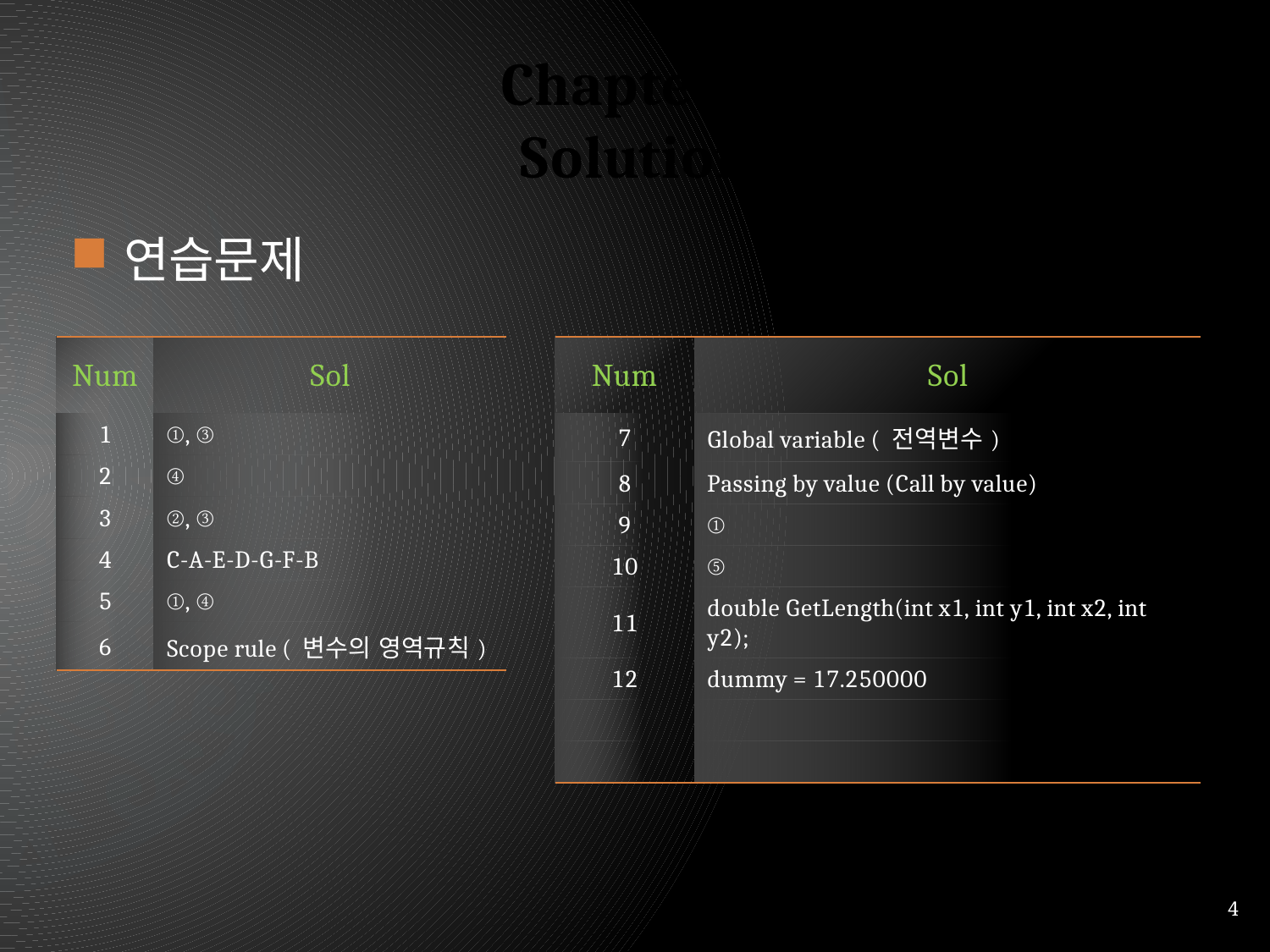

# Chapter 6 Solution
연습문제
| Num | Sol |
| --- | --- |
| 1 | ①, ③ |
| 2 | ④ |
| 3 | ②, ③ |
| 4 | C-A-E-D-G-F-B |
| 5 | ①, ④ |
| 6 | Scope rule ( 변수의 영역규칙) |
| Num | Sol |
| --- | --- |
| 7 | Global variable ( 전역변수) |
| 8 | Passing by value (Call by value) |
| 9 | ① |
| 10 | ⑤ |
| 11 | double GetLength(int x1, int y1, int x2, int y2); |
| 12 | dummy = 17.250000 |
|  |  |
|  |  |
4